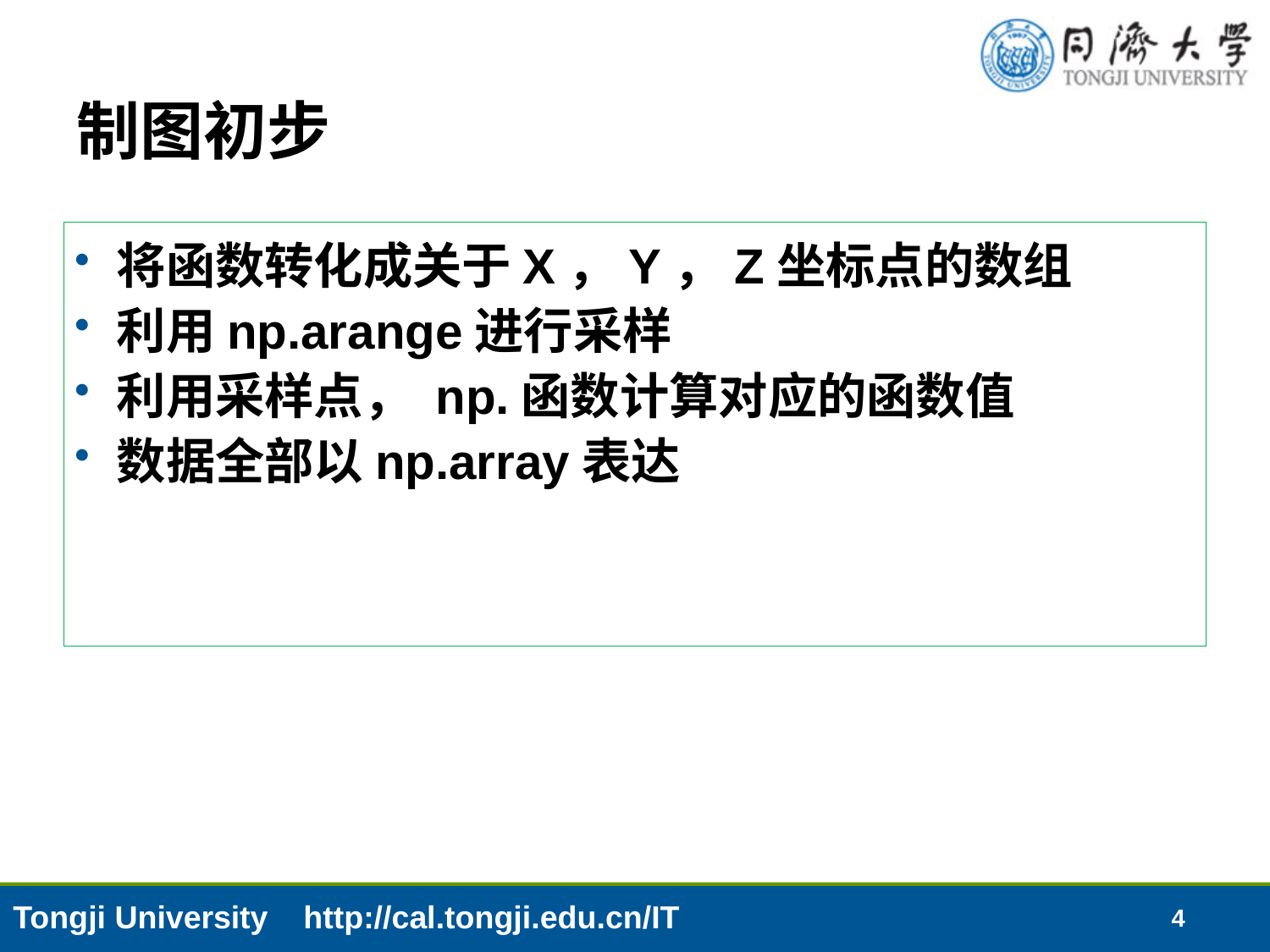

# 制图初步
将函数转化成关于X，Y，Z坐标点的数组
利用np.arange进行采样
利用采样点， np.函数计算对应的函数值
数据全部以np.array表达